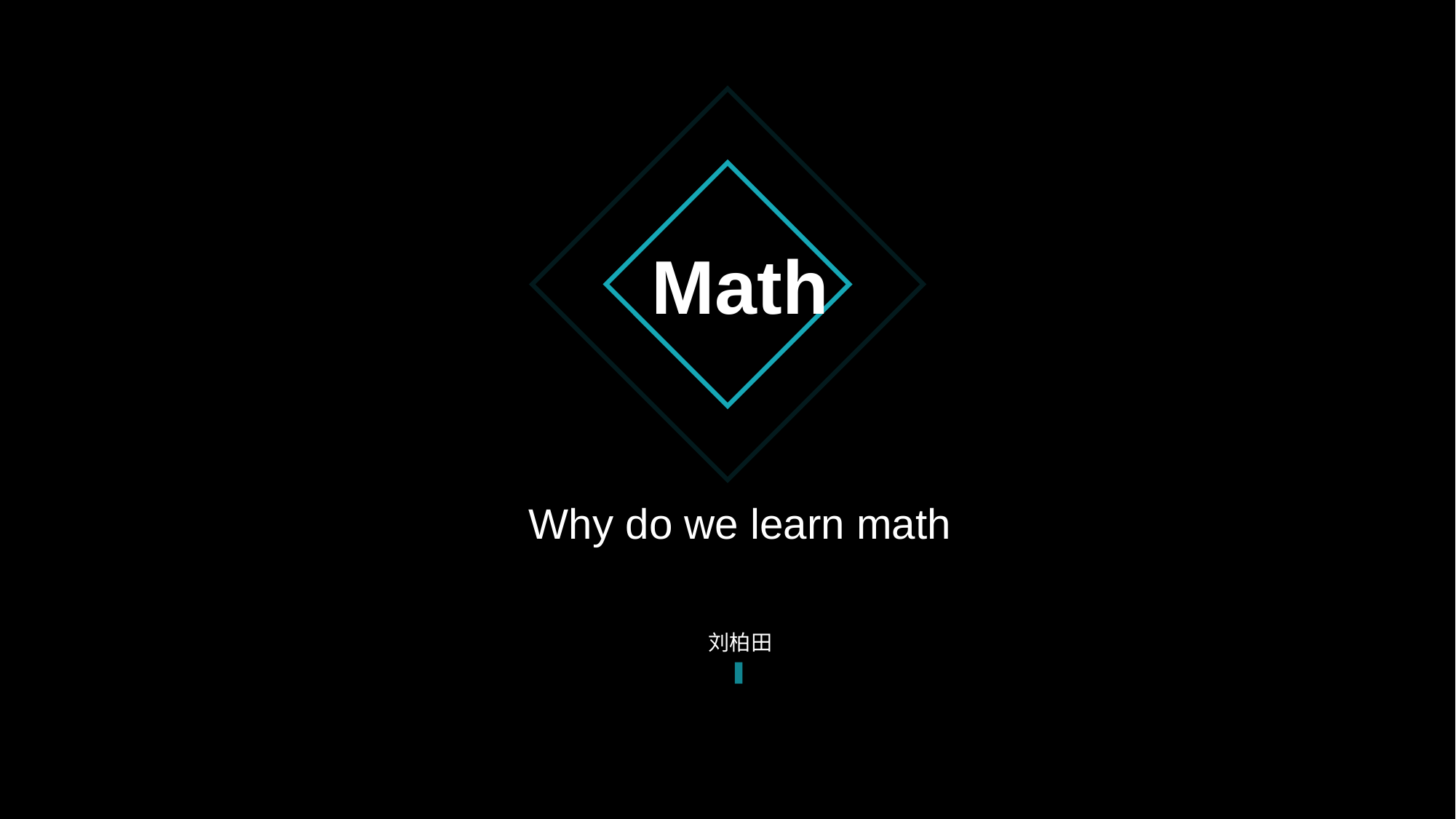

Math
Why do we learn math
刘柏田